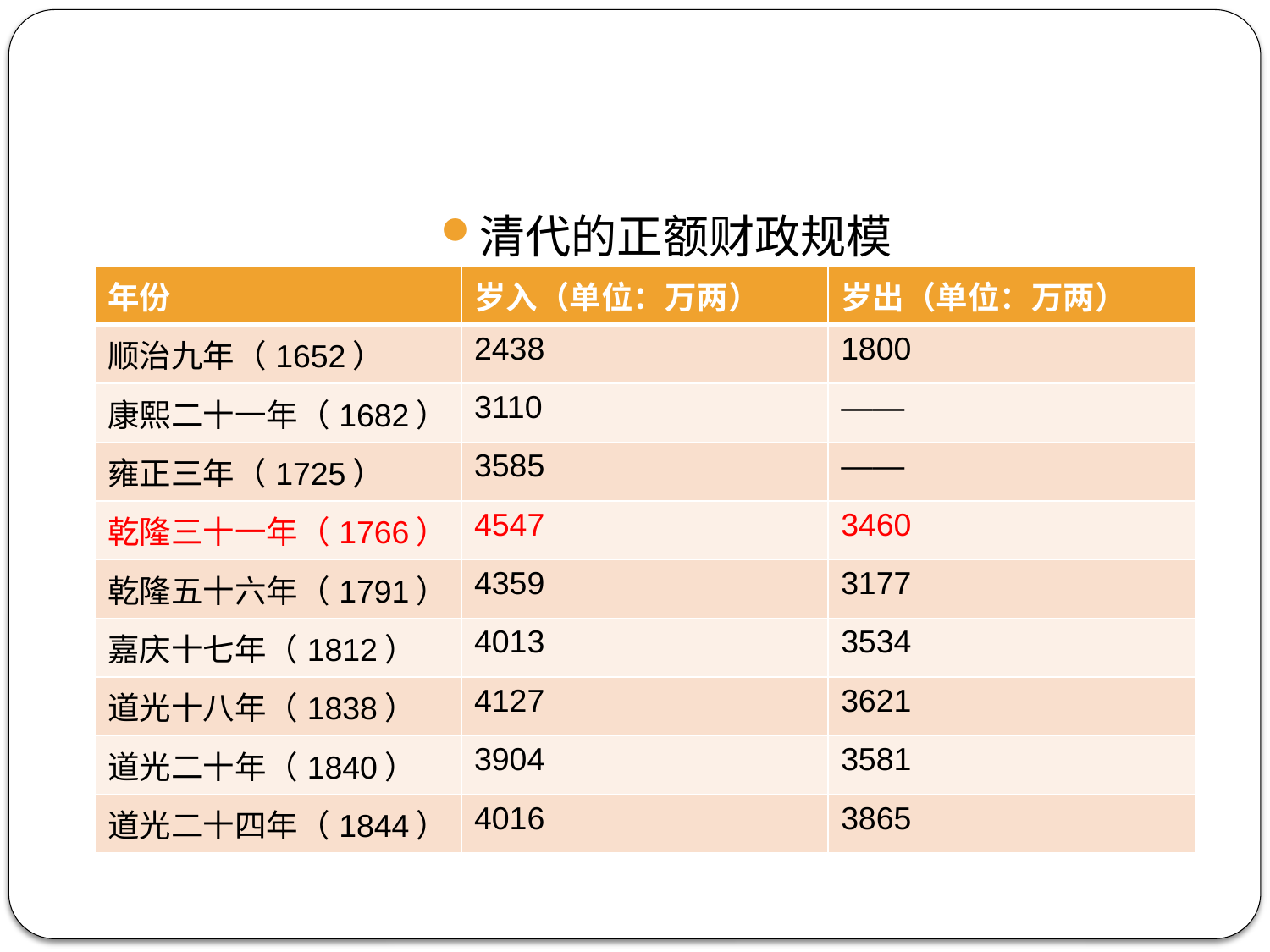

#
清代的正额财政规模

| 年份 | 岁入（单位：万两） | 岁出（单位：万两） |
| --- | --- | --- |
| 顺治九年（1652） | 2438 | 1800 |
| 康熙二十一年（1682） | 3110 | —— |
| 雍正三年（1725） | 3585 | —— |
| 乾隆三十一年（1766） | 4547 | 3460 |
| 乾隆五十六年（1791） | 4359 | 3177 |
| 嘉庆十七年（1812） | 4013 | 3534 |
| 道光十八年（1838） | 4127 | 3621 |
| 道光二十年（1840） | 3904 | 3581 |
| 道光二十四年（1844） | 4016 | 3865 |